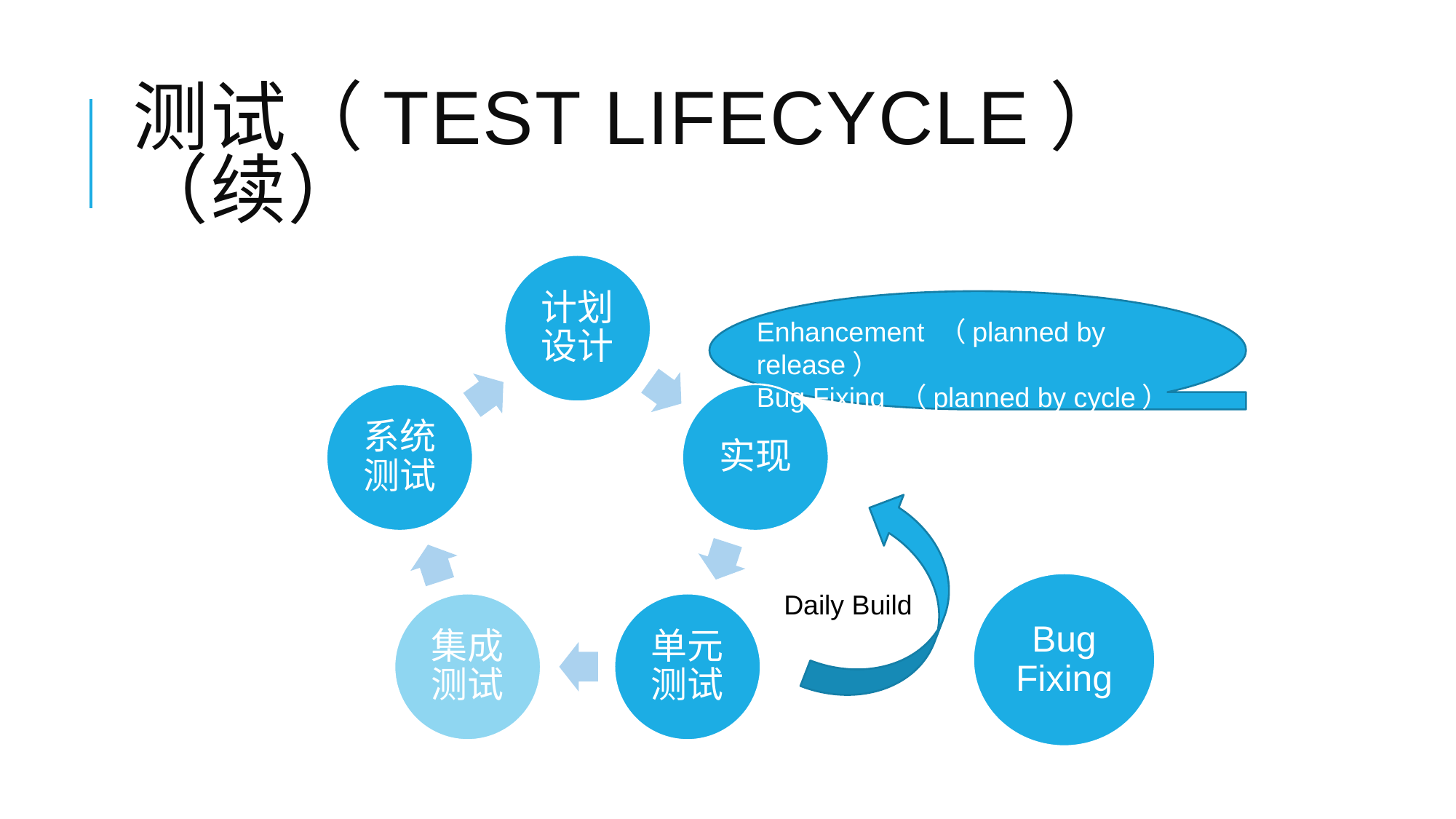

# 测试（test lifecycle）（续）
计划设计

实现

单元测试

集成测试

系统测试

Enhancement （planned by release）
Bug Fixing （planned by cycle）

Bug Fixing
Daily Build
11